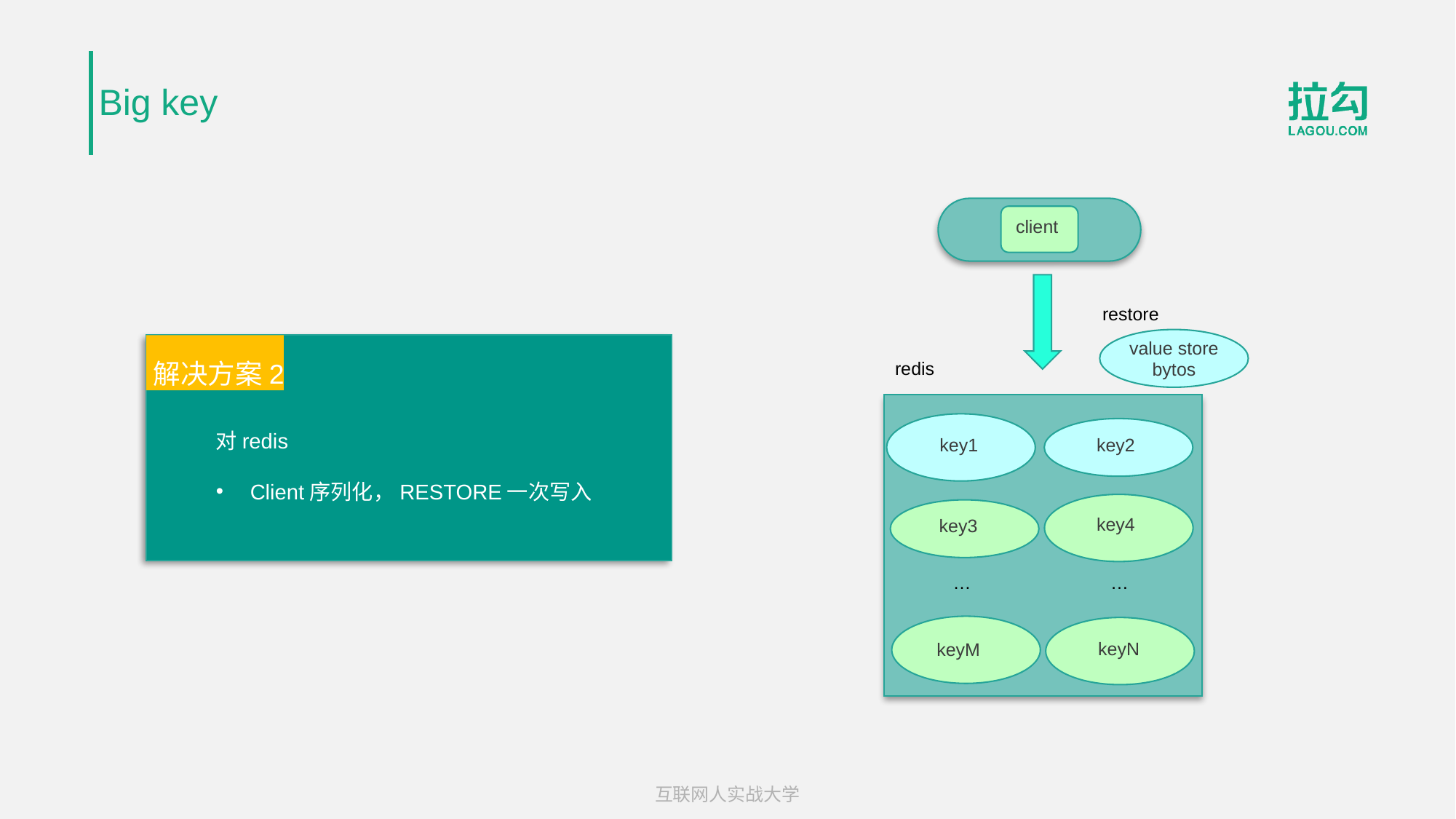

Big key

client

restore
解决方案2

value store
bytos

redis

对redis
Client序列化，RESTORE一次写入

key1

key2

key4

key3
…
…

keyM

keyN